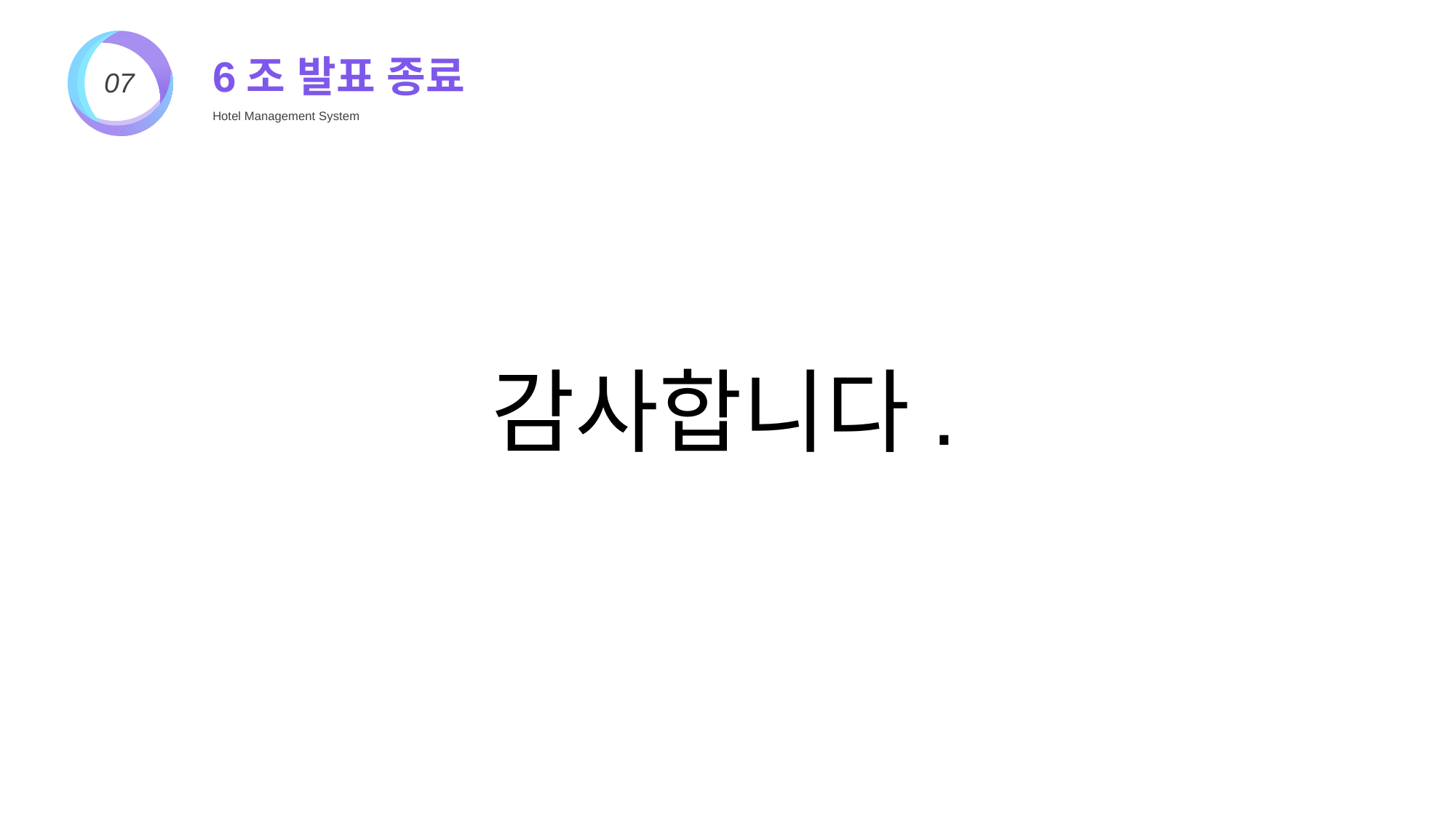

6조 발표 종료
Hotel Management System
07

감사합니다.